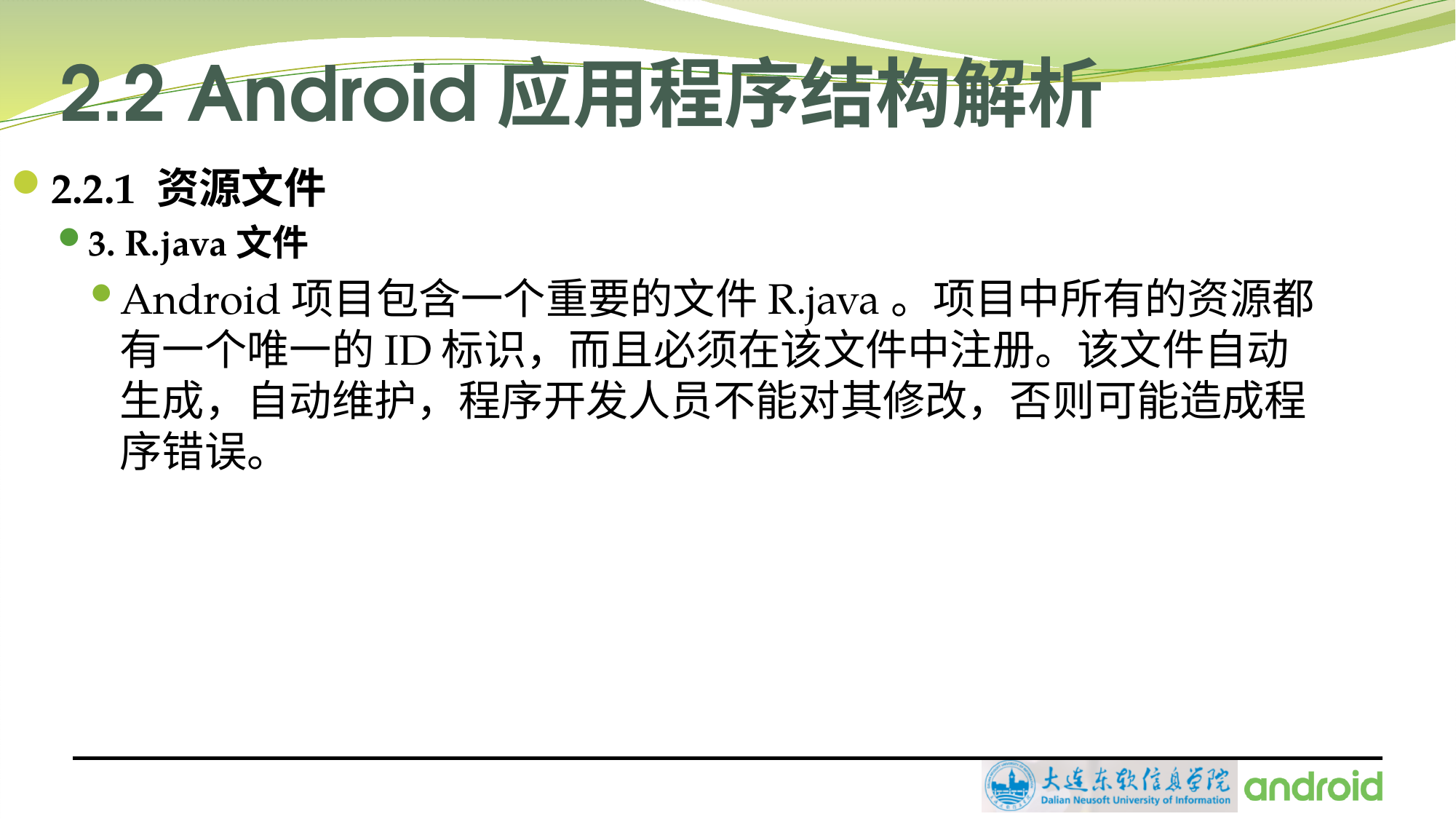

# 2.2 Android应用程序结构解析
2.2.1 资源文件
3. R.java文件
Android项目包含一个重要的文件R.java。项目中所有的资源都有一个唯一的ID标识，而且必须在该文件中注册。该文件自动生成，自动维护，程序开发人员不能对其修改，否则可能造成程序错误。